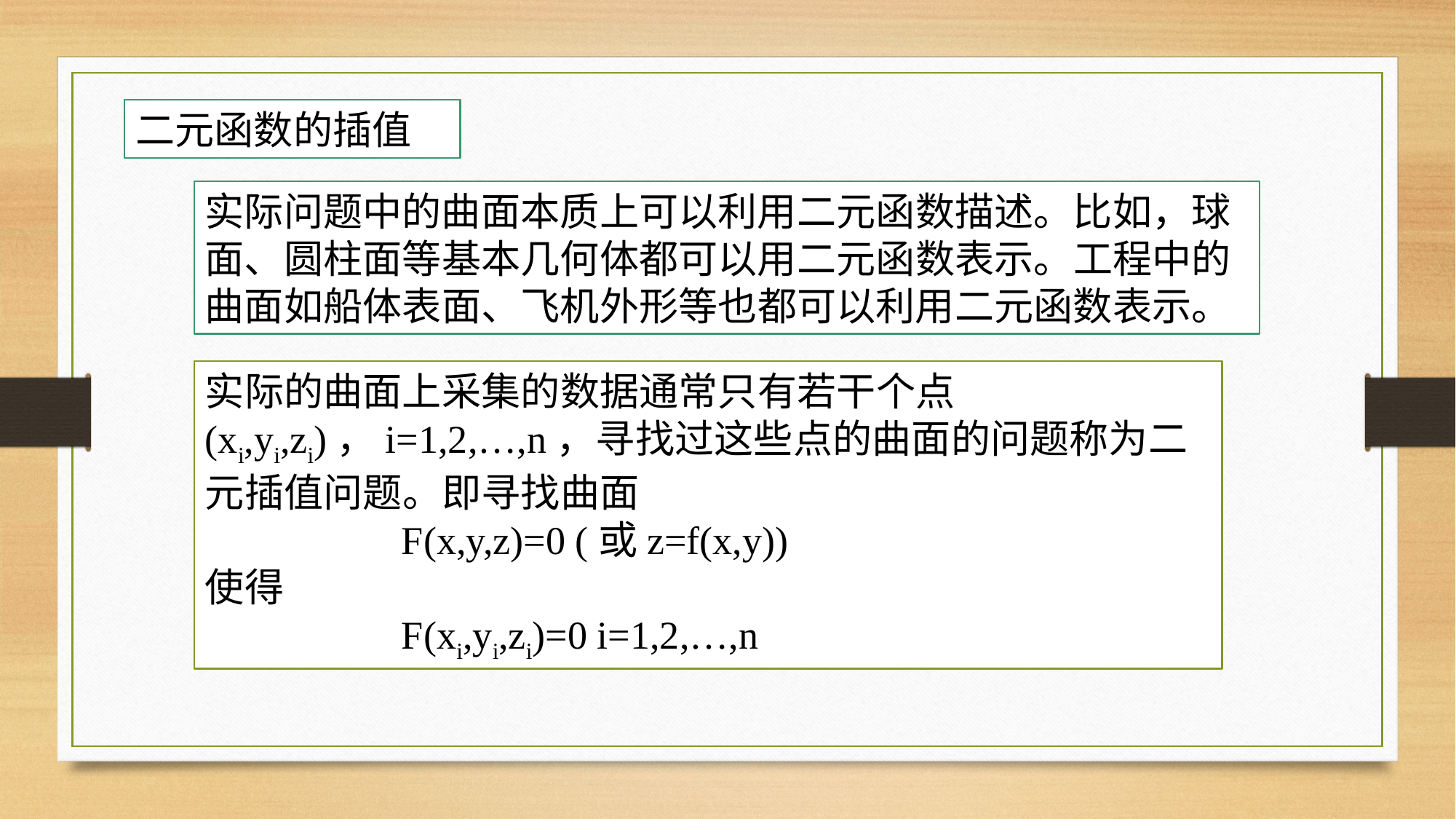

二元函数的插值
实际问题中的曲面本质上可以利用二元函数描述。比如，球面、圆柱面等基本几何体都可以用二元函数表示。工程中的曲面如船体表面、飞机外形等也都可以利用二元函数表示。
实际的曲面上采集的数据通常只有若干个点 (xi,yi,zi)，i=1,2,…,n，寻找过这些点的曲面的问题称为二元插值问题。即寻找曲面
                    F(x,y,z)=0 (或z=f(x,y))
使得
                    F(xi,yi,zi)=0 i=1,2,…,n